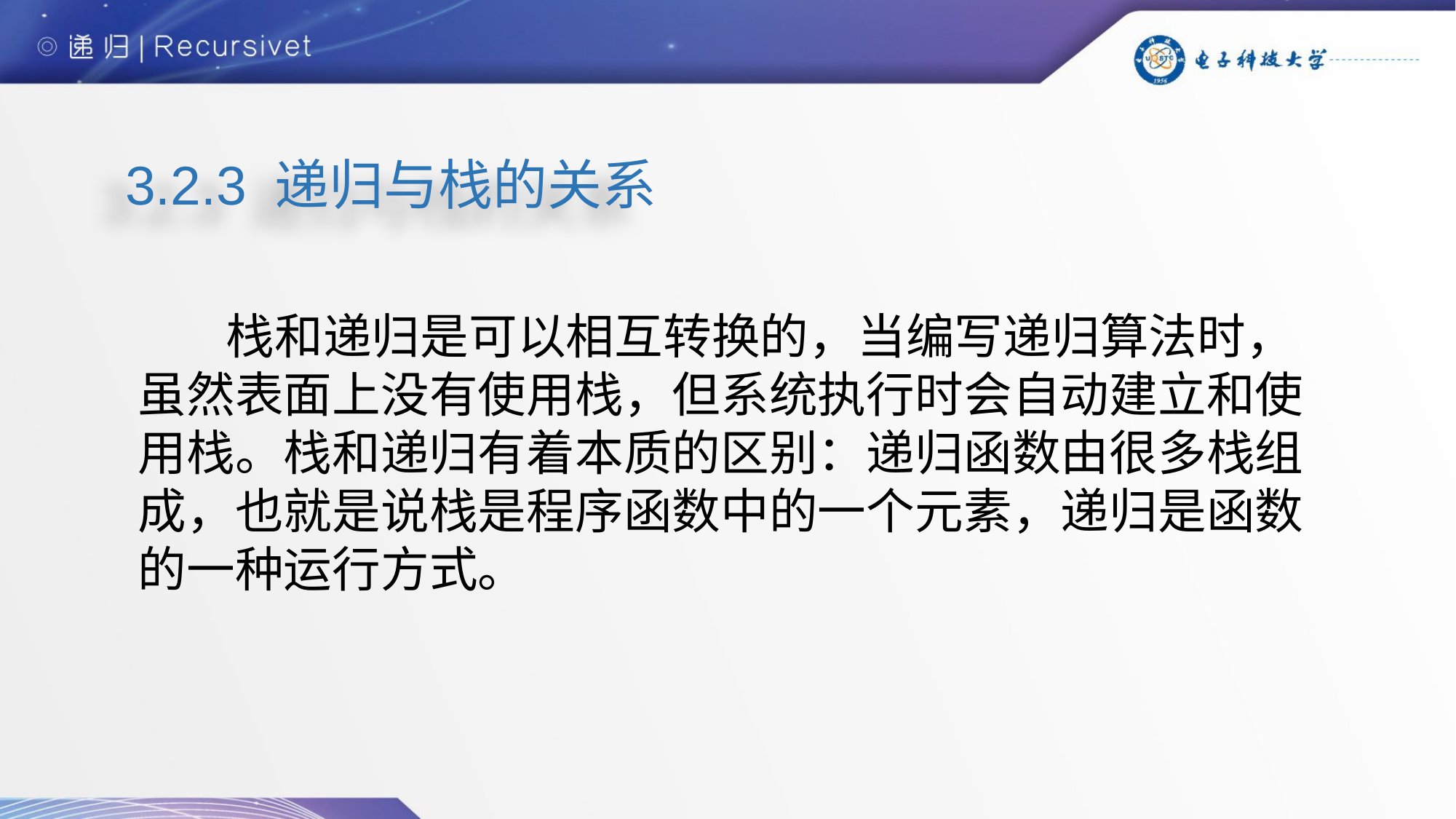

# 3.2.3 递归与栈的关系
       栈和递归是可以相互转换的，当编写递归算法时，虽然表面上没有使用栈，但系统执行时会自动建立和使用栈。栈和递归有着本质的区别：递归函数由很多栈组成，也就是说栈是程序函数中的一个元素，递归是函数的一种运行方式。